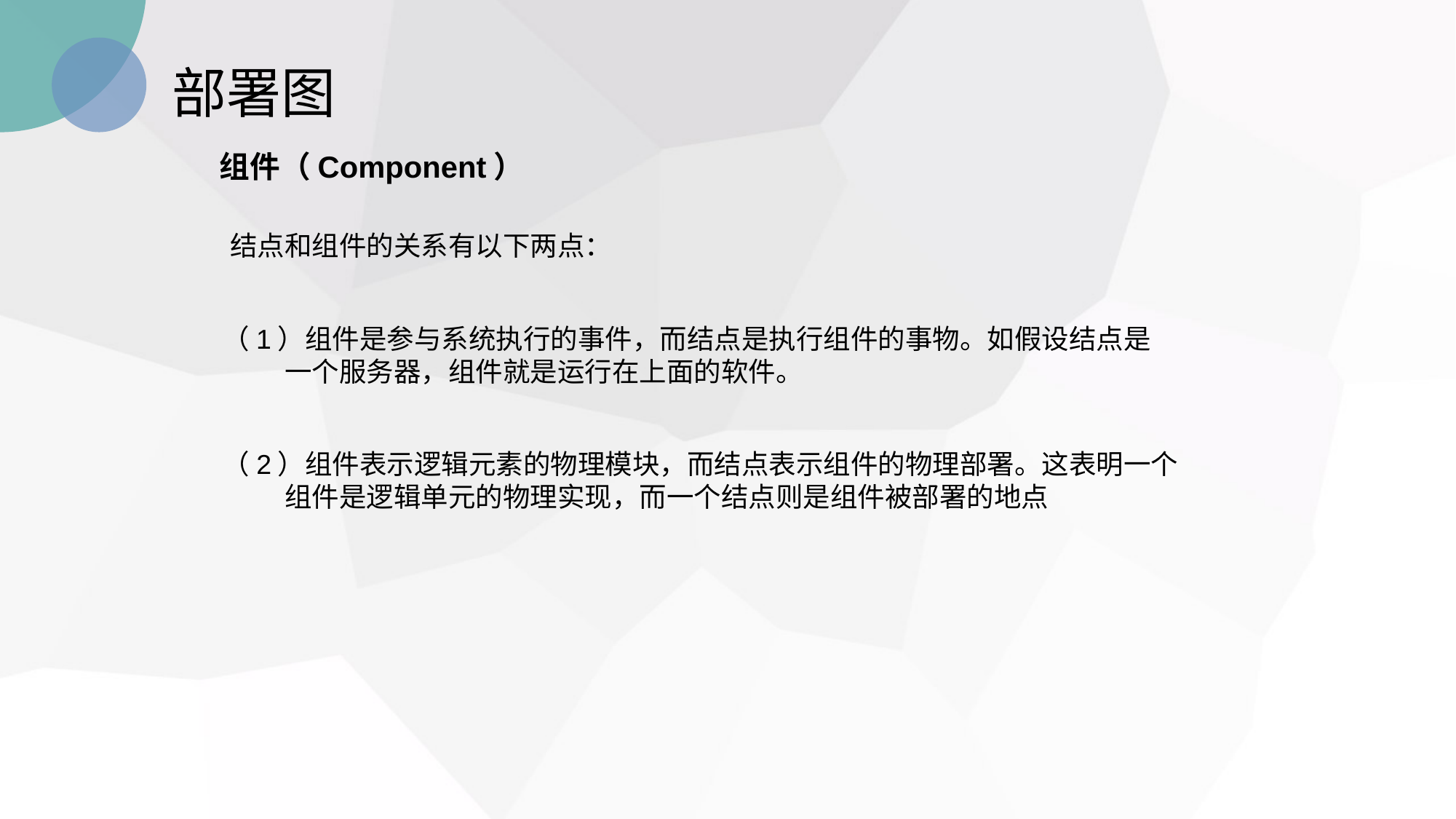

部署图
组件（Component）
结点和组件的关系有以下两点：
（1）组件是参与系统执行的事件，而结点是执行组件的事物。如假设结点是
         一个服务器，组件就是运行在上面的软件。
（2）组件表示逻辑元素的物理模块，而结点表示组件的物理部署。这表明一个
         组件是逻辑单元的物理实现，而一个结点则是组件被部署的地点